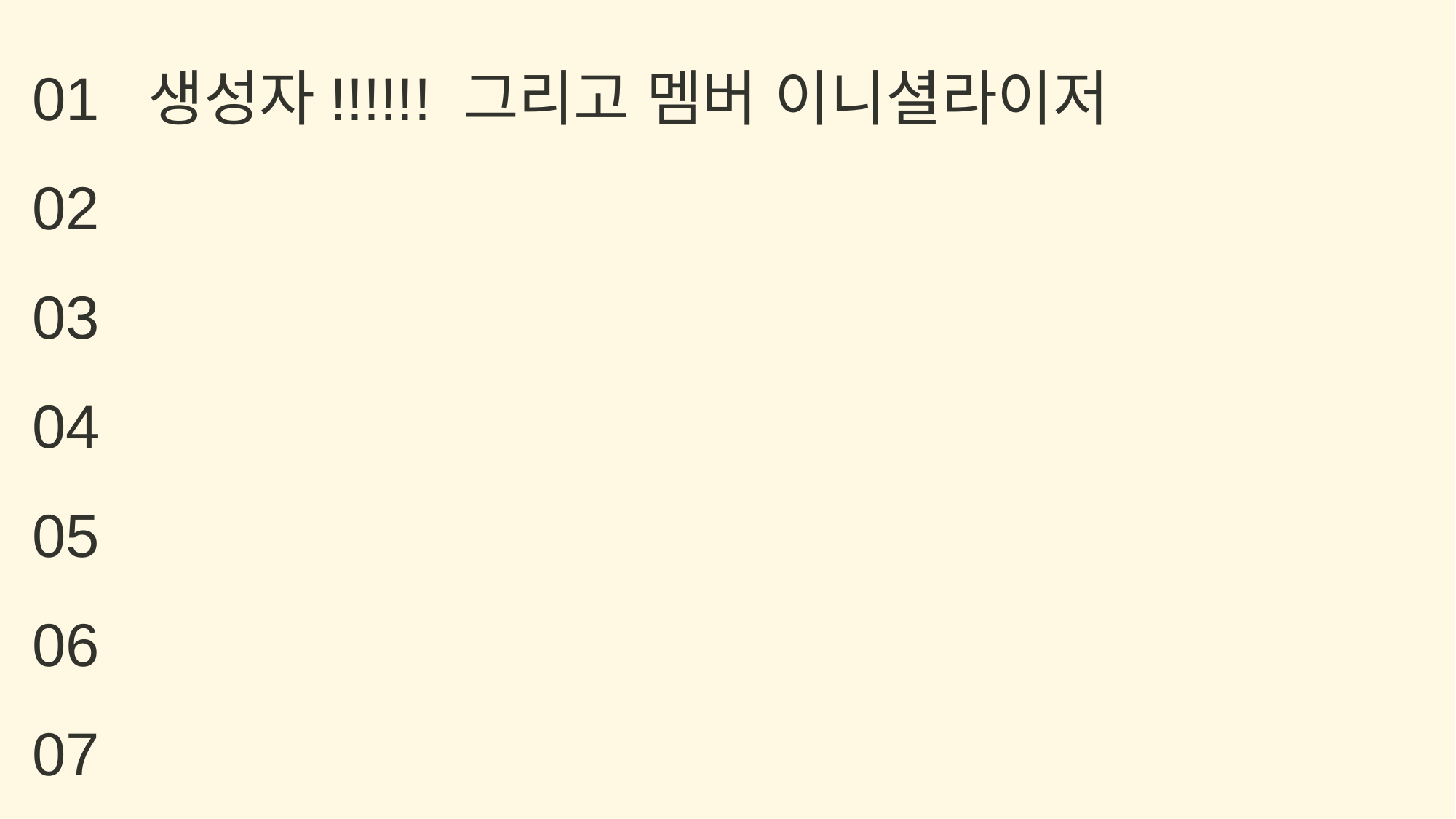

생성자!!!!!! 그리고 멤버 이니셜라이저
01
02
03
04
05
06
07